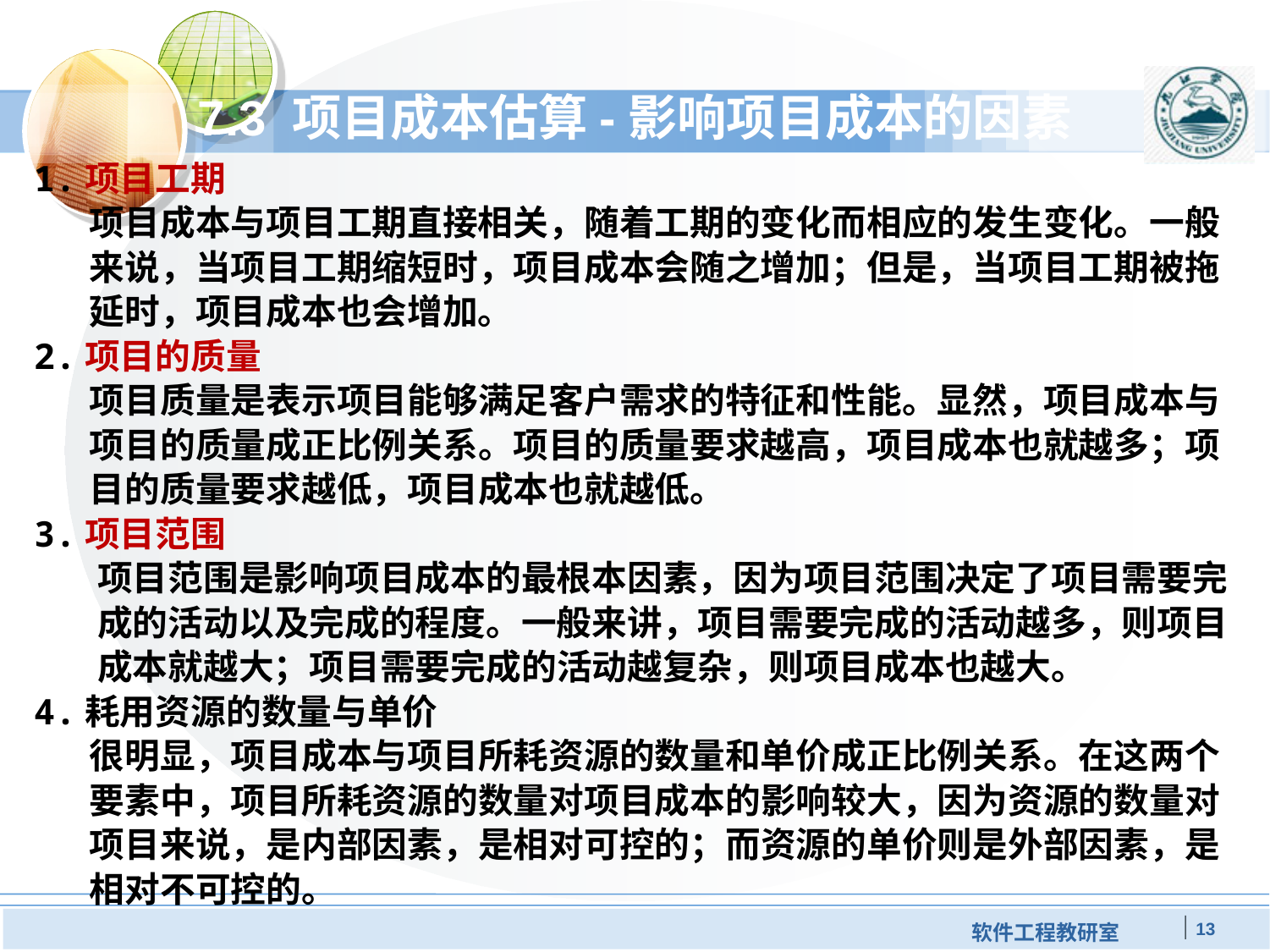

# 7.3 项目成本估算-影响项目成本的因素
1.项目工期
项目成本与项目工期直接相关，随着工期的变化而相应的发生变化。一般来说，当项目工期缩短时，项目成本会随之增加；但是，当项目工期被拖延时，项目成本也会增加。
2.项目的质量
项目质量是表示项目能够满足客户需求的特征和性能。显然，项目成本与项目的质量成正比例关系。项目的质量要求越高，项目成本也就越多；项目的质量要求越低，项目成本也就越低。
3.项目范围
项目范围是影响项目成本的最根本因素，因为项目范围决定了项目需要完成的活动以及完成的程度。一般来讲，项目需要完成的活动越多，则项目成本就越大；项目需要完成的活动越复杂，则项目成本也越大。
4.耗用资源的数量与单价
很明显，项目成本与项目所耗资源的数量和单价成正比例关系。在这两个要素中，项目所耗资源的数量对项目成本的影响较大，因为资源的数量对项目来说，是内部因素，是相对可控的；而资源的单价则是外部因素，是相对不可控的。